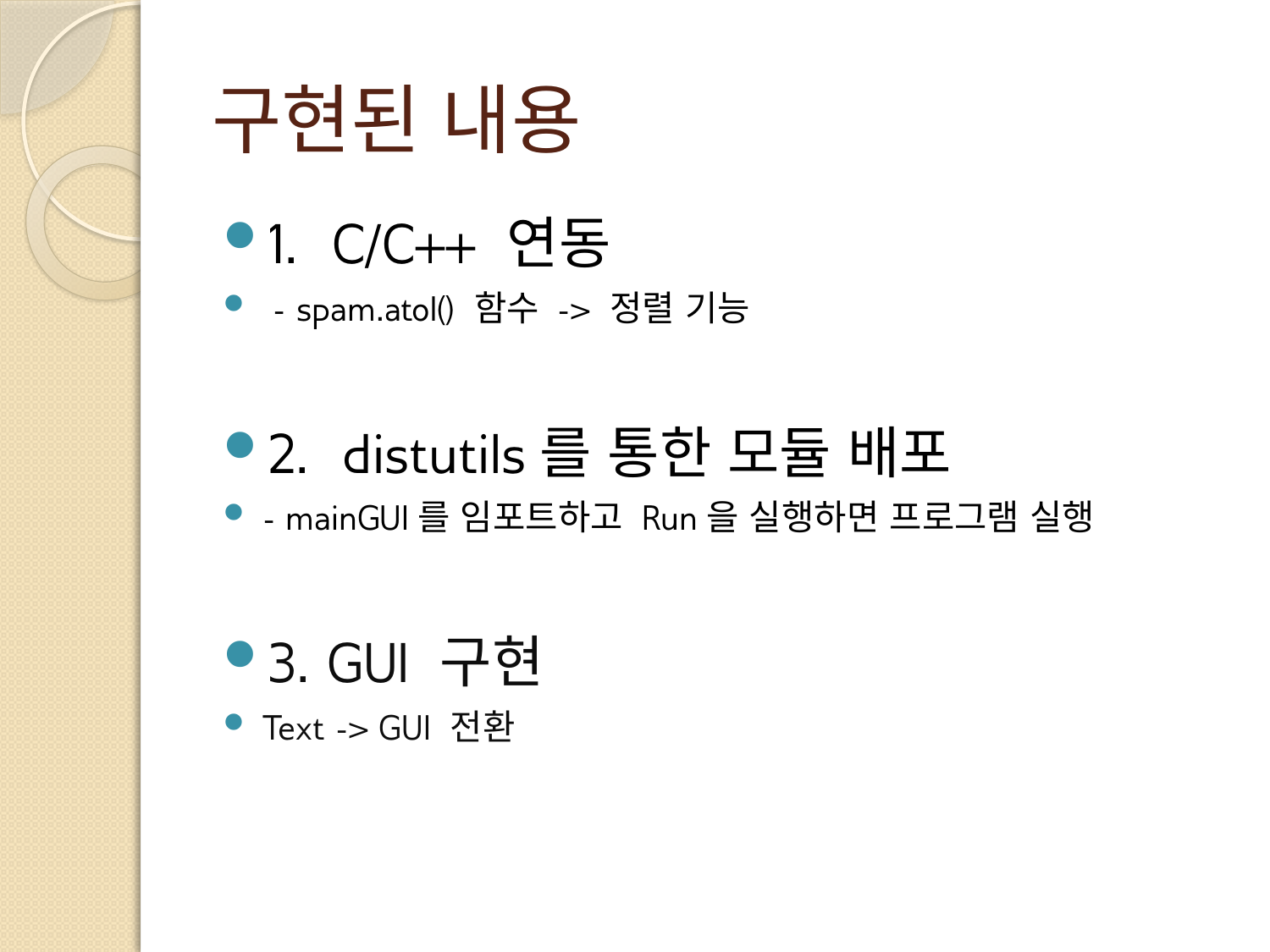

# 구현된 내용
1.  C/C++ 연동
 - spam.atol() 함수 -> 정렬 기능

2.  distutils를 통한 모듈 배포
- mainGUI를 임포트하고 Run을 실행하면 프로그램 실행

3. GUI 구현
Text -> GUI 전환